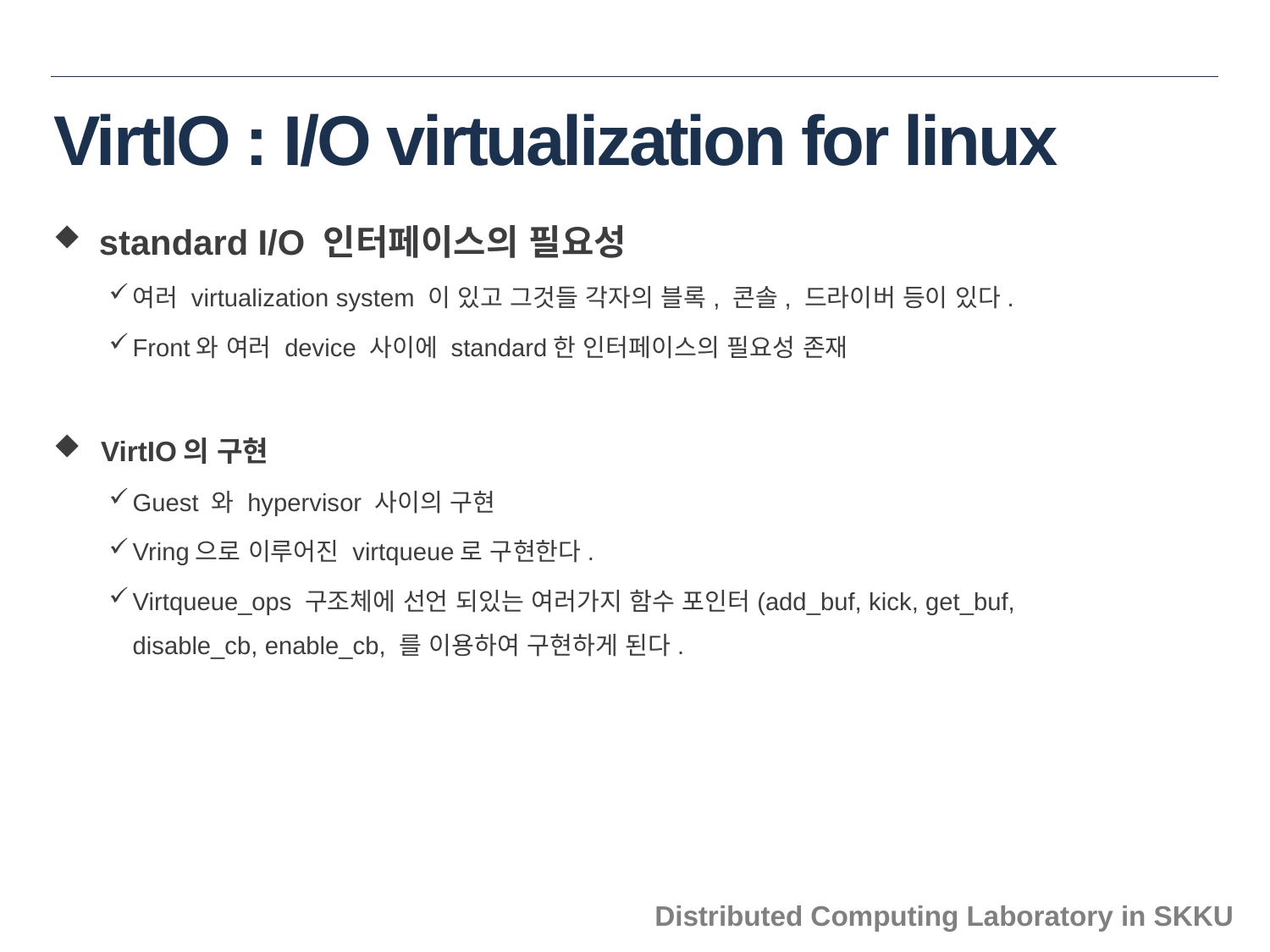

# VirtIO : I/O virtualization for linux
  standard I/O 인터페이스의 필요성
여러 virtualization system 이 있고 그것들 각자의 블록, 콘솔, 드라이버 등이 있다.
Front와 여러 device 사이에 standard한 인터페이스의 필요성 존재

VirtIO의 구현
Guest 와 hypervisor 사이의 구현
Vring으로 이루어진 virtqueue로 구현한다.
Virtqueue_ops 구조체에 선언 되있는 여러가지 함수 포인터(add_buf, kick, get_buf, disable_cb, enable_cb, 를 이용하여 구현하게 된다.
Distributed Computing Laboratory in SKKU